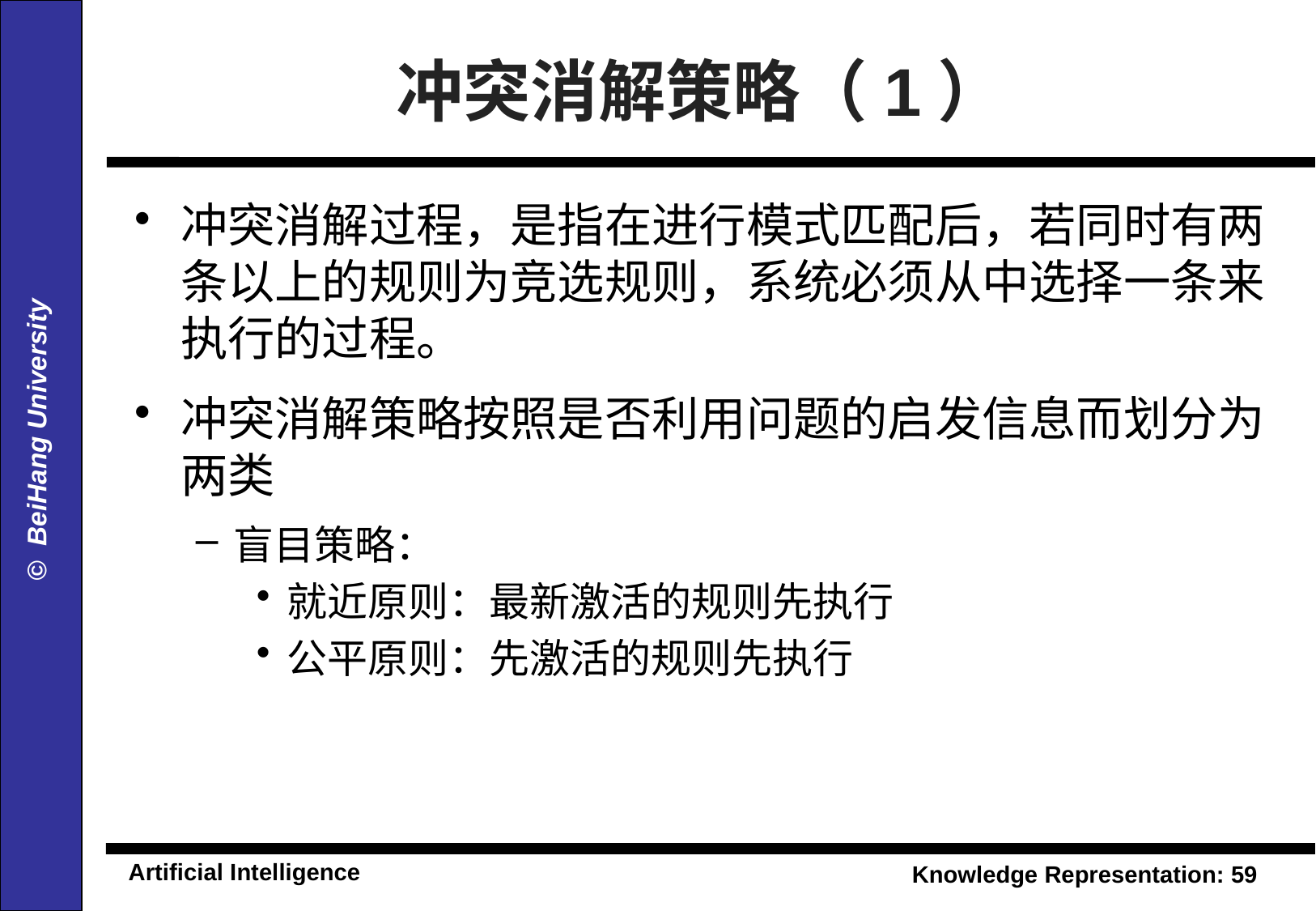

# 冲突消解策略（1）
冲突消解过程，是指在进行模式匹配后，若同时有两条以上的规则为竞选规则，系统必须从中选择一条来执行的过程。
冲突消解策略按照是否利用问题的启发信息而划分为两类
盲目策略：
就近原则：最新激活的规则先执行
公平原则：先激活的规则先执行